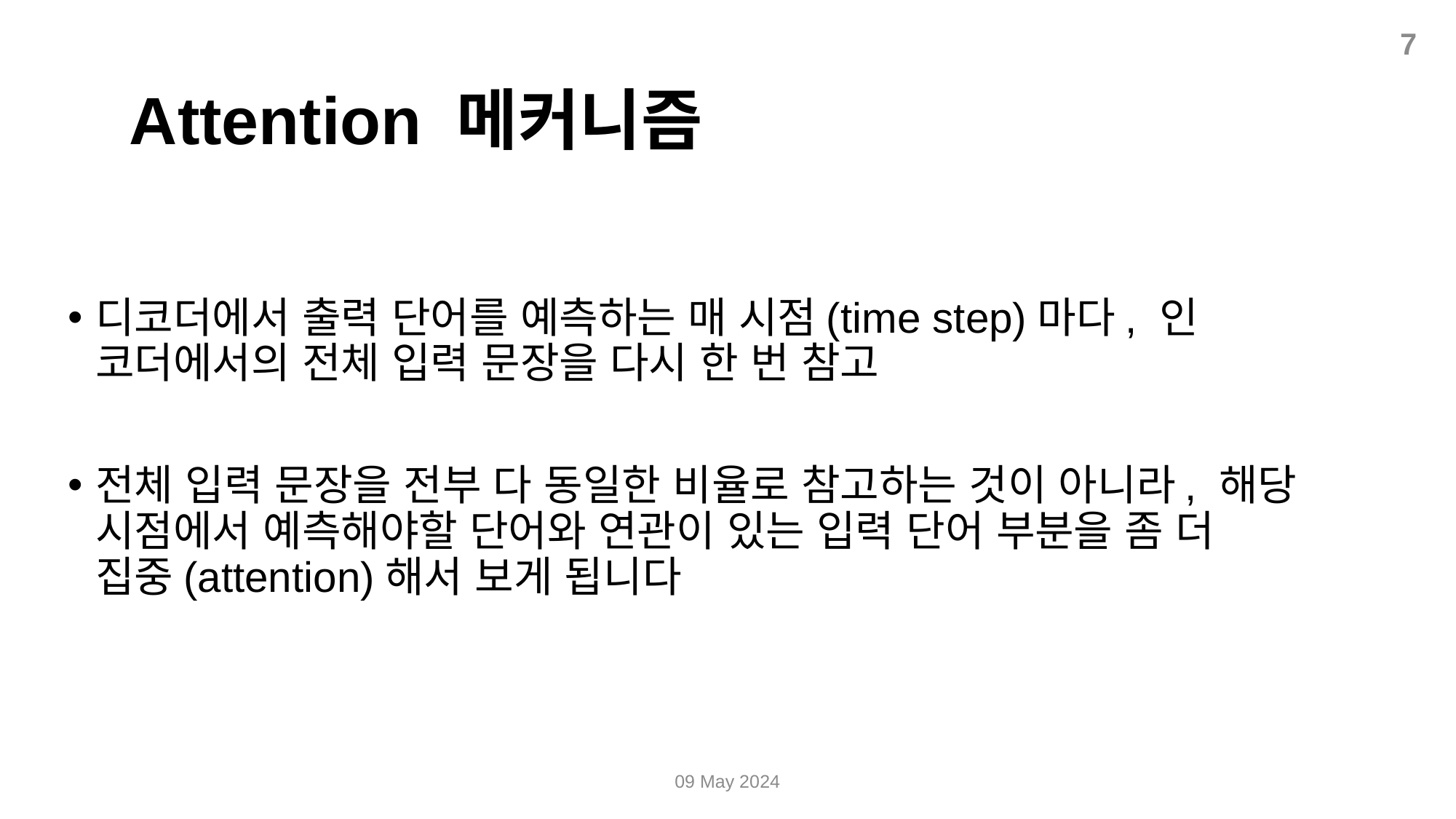

7
# Attention 메커니즘

디코더에서 출력 단어를 예측하는 매 시점(time step)마다, 인         코더에서의 전체 입력 문장을 다시 한 번 참고

전체 입력 문장을 전부 다 동일한 비율로 참고하는 것이 아니라, 해당 시점에서 예측해야할 단어와 연관이 있는 입력 단어 부분을 좀 더 집중(attention)해서 보게 됩니다
09 May 2024